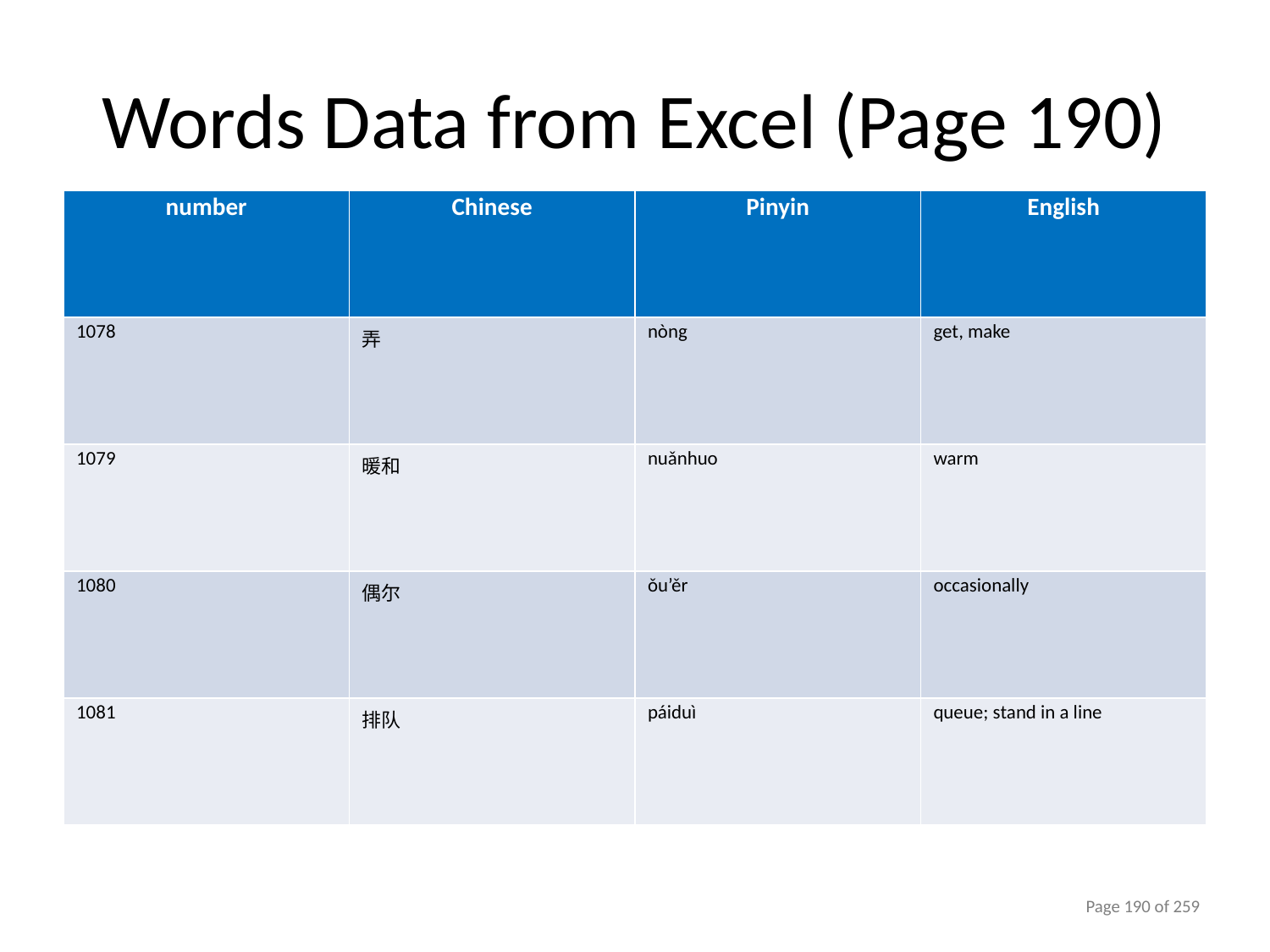

# Words Data from Excel (Page 190)
| number | Chinese | Pinyin | English |
| --- | --- | --- | --- |
| 1078 | 弄 | nòng | get, make |
| 1079 | 暖和 | nuǎnhuo | warm |
| 1080 | 偶尔 | ǒu’ěr | occasionally |
| 1081 | 排队 | páiduì | queue; stand in a line |

Page 190 of 259